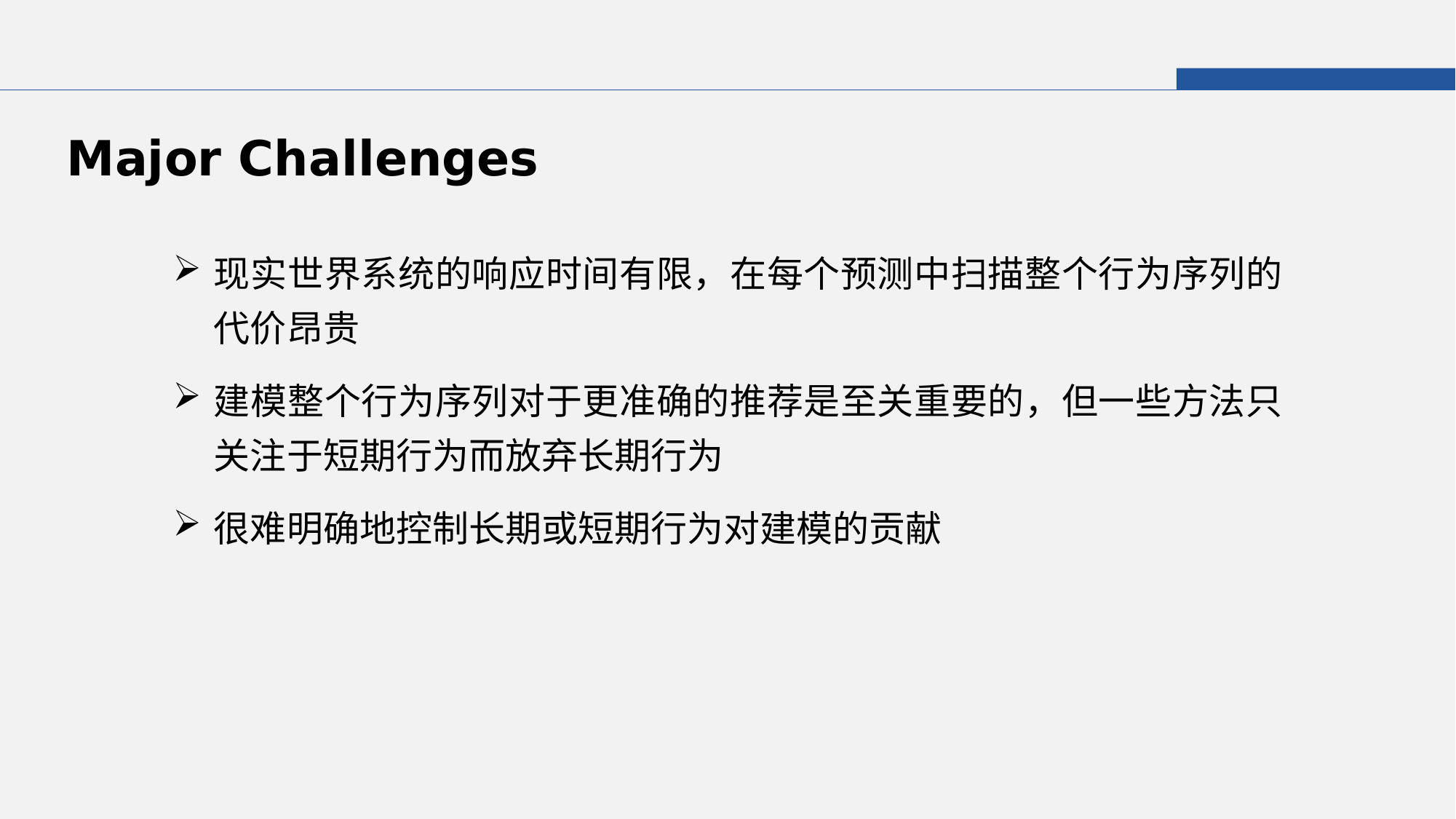

Major Challenges
现实世界系统的响应时间有限，在每个预测中扫描整个行为序列的代价昂贵
建模整个行为序列对于更准确的推荐是至关重要的，但一些方法只关注于短期行为而放弃长期行为
很难明确地控制长期或短期行为对建模的贡献